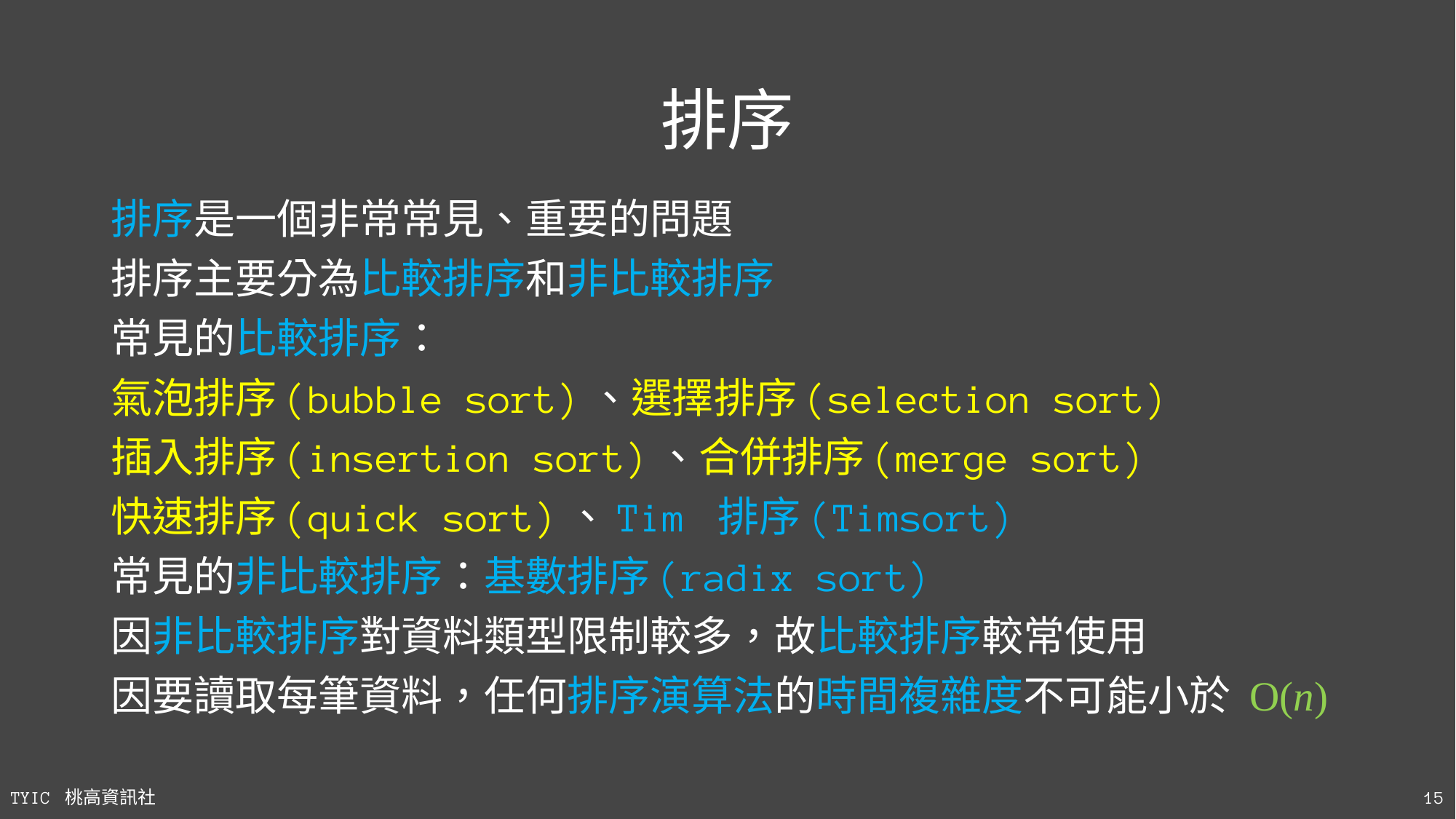

# 排序
排序是一個非常常見、重要的問題
排序主要分為比較排序和非比較排序
常見的比較排序：
氣泡排序(bubble sort)、選擇排序(selection sort)
插入排序(insertion sort)、合併排序(merge sort)
快速排序(quick sort)、Tim 排序(Timsort)
常見的非比較排序：基數排序(radix sort)
因非比較排序對資料類型限制較多，故比較排序較常使用
因要讀取每筆資料，任何排序演算法的時間複雜度不可能小於 O(n)